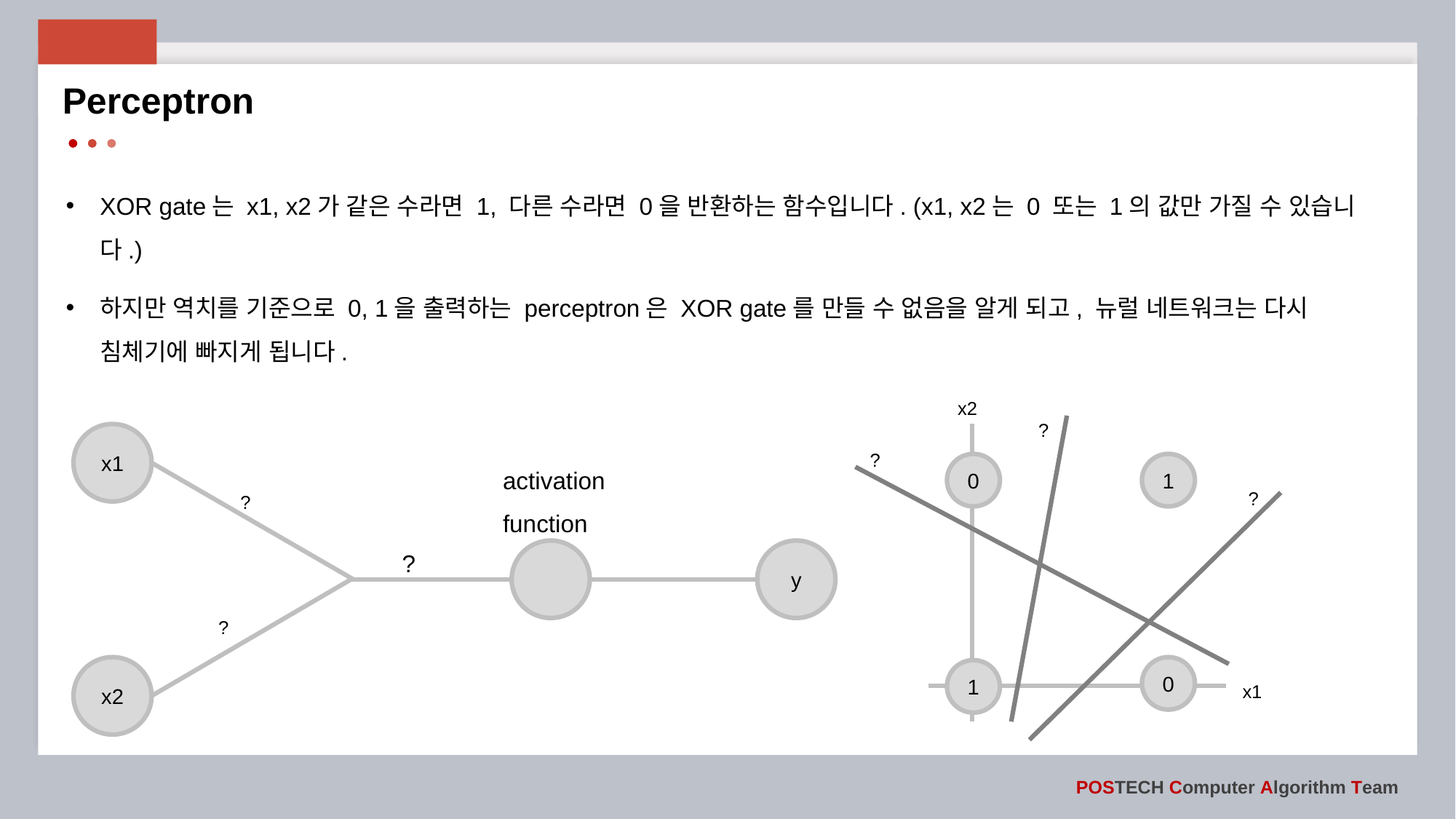

Perceptron
XOR gate는 x1, x2가 같은 수라면 1, 다른 수라면 0을 반환하는 함수입니다. (x1, x2는 0 또는 1의 값만 가질 수 있습니다.)
하지만 역치를 기준으로 0, 1을 출력하는 perceptron은 XOR gate를 만들 수 없음을 알게 되고, 뉴럴 네트워크는 다시 침체기에 빠지게 됩니다.
x2
?
x1
?
activation
function
0
1
?
?
?
y

?
x2
0
1
x1